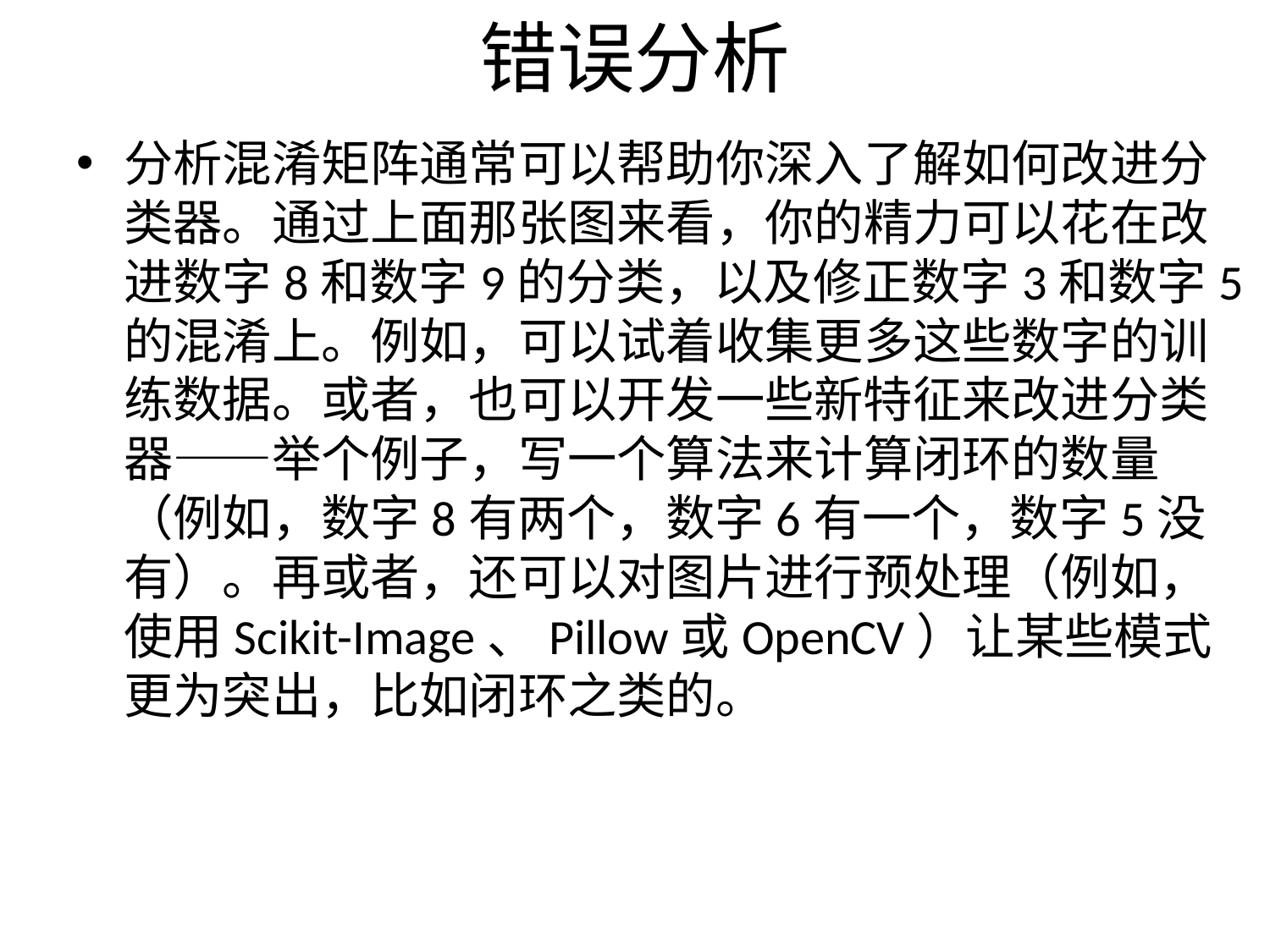

# 错误分析
分析混淆矩阵通常可以帮助你深入了解如何改进分类器。通过上面那张图来看，你的精力可以花在改进数字8和数字9的分类，以及修正数字3和数字5的混淆上。例如，可以试着收集更多这些数字的训练数据。或者，也可以开发一些新特征来改进分类器——举个例子，写一个算法来计算闭环的数量（例如，数字8有两个，数字6有一个，数字5没有）。再或者，还可以对图片进行预处理（例如，使用Scikit-Image、Pillow或OpenCV）让某些模式更为突出，比如闭环之类的。